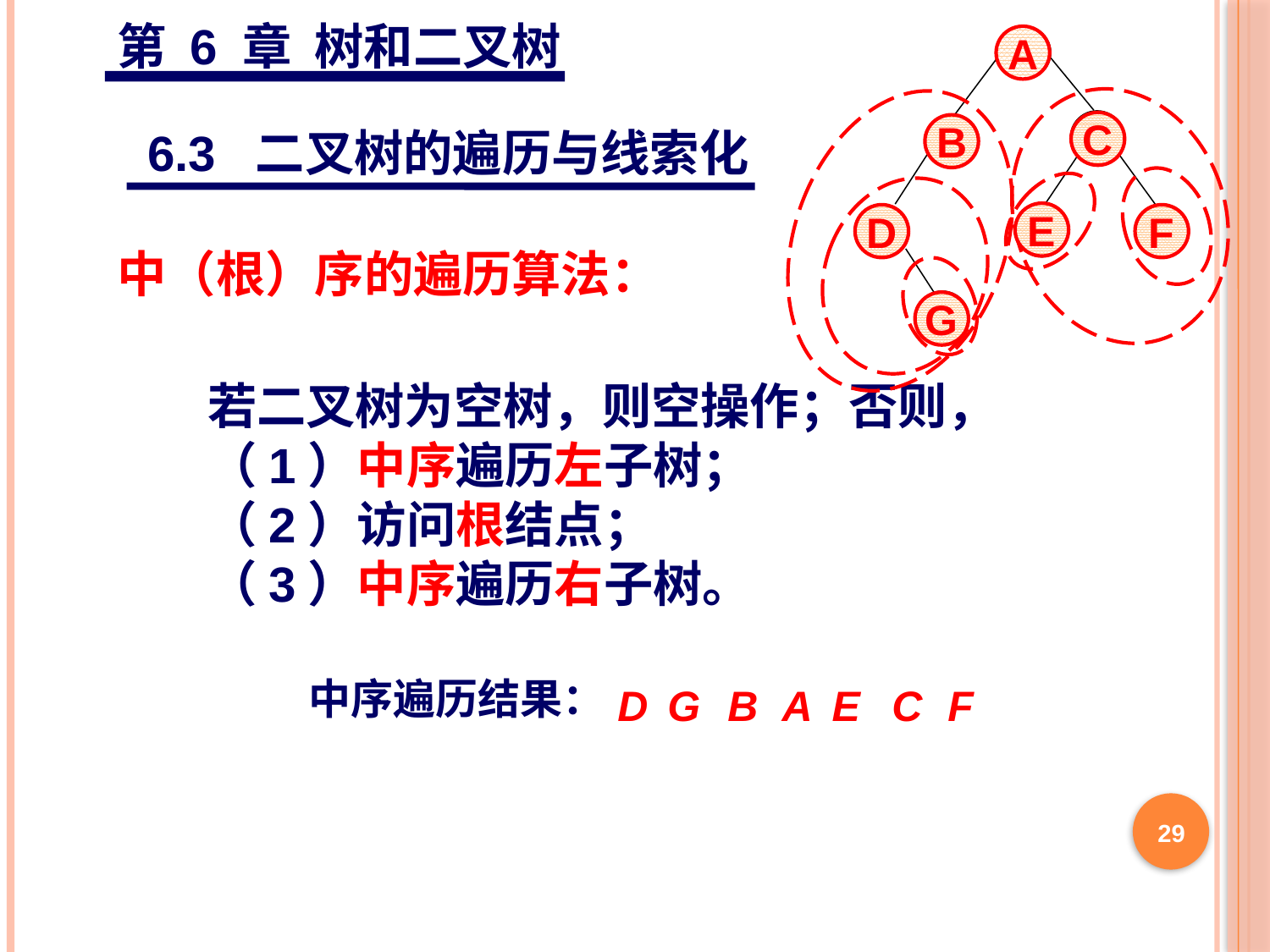

第 6 章  树和二叉树
A

C
B

D
E
F

G
A

C
B
6.3  二叉树的遍历与线索化

E
D
F
中（根）序的遍历算法：

G
若二叉树为空树，则空操作；否则，
（1）中序遍历左子树；
（2）访问根结点；
（3）中序遍历右子树。
中序遍历结果：
D
G
B
A
E
C
F
29